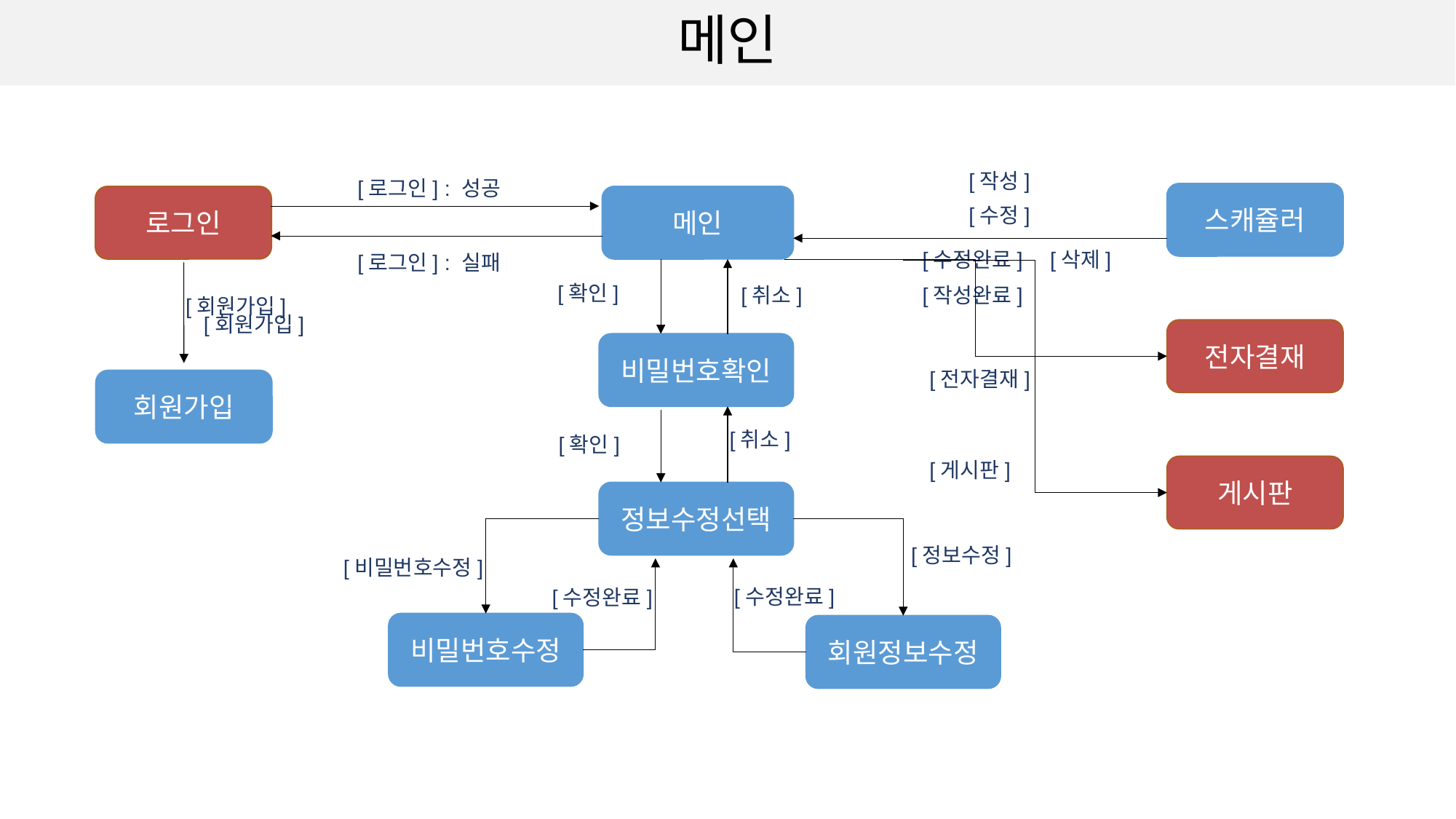

# 메인
[작성]
[로그인] : 성공
스캐쥴러
메인
로그인
[수정]
[수정완료]
[삭제]
[로그인] : 실패
[확인]
[취소]
[작성완료]
[회원가입]
[회원가입]
전자결재
비밀번호확인
[전자결재]
회원가입
[취소]
[확인]
[게시판]
게시판
정보수정선택
[정보수정]
[비밀번호수정]
[수정완료]
[수정완료]
비밀번호수정
회원정보수정